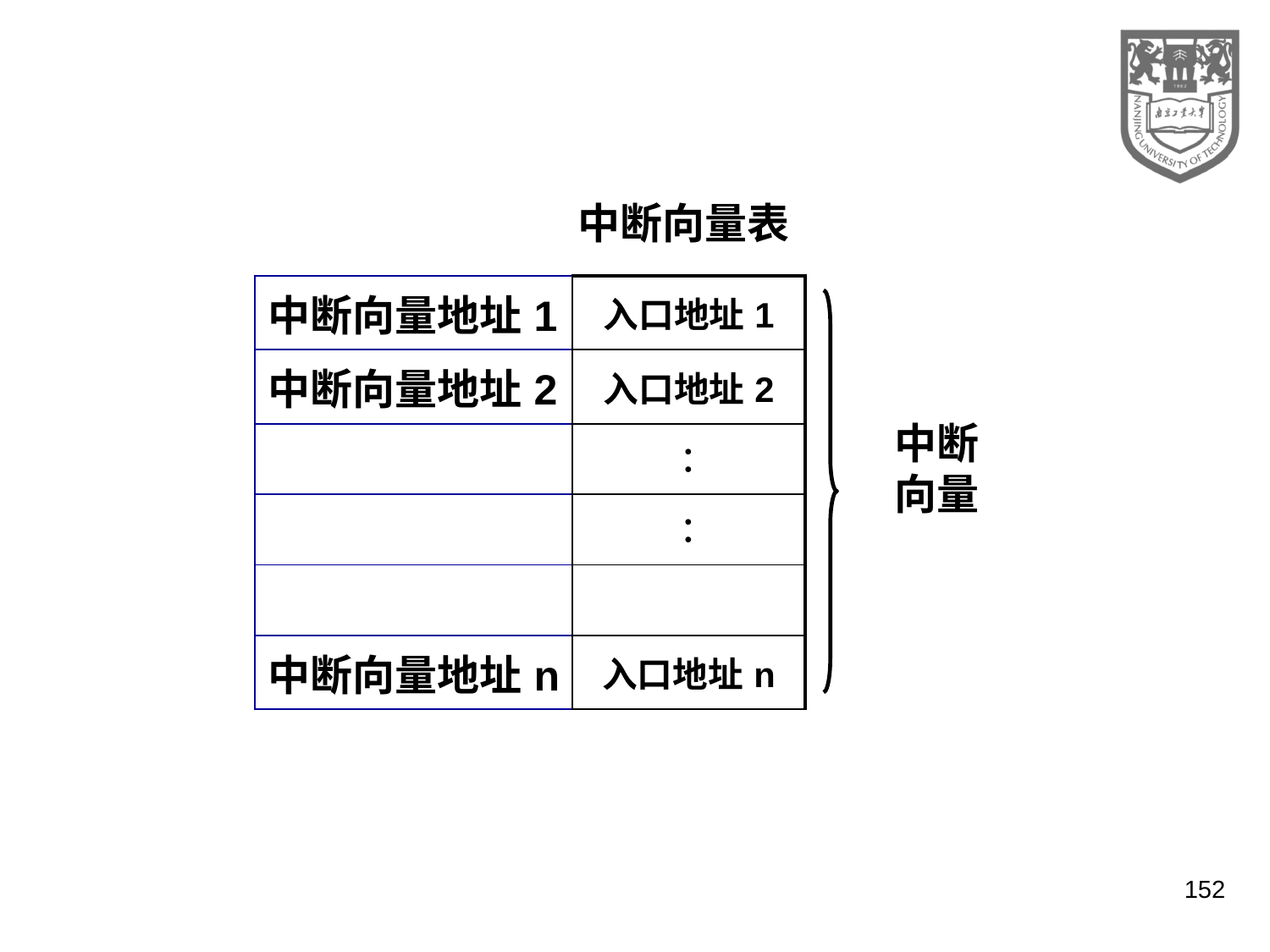

中断向量表
| 中断向量地址1 | 入口地址1 |
| --- | --- |
| 中断向量地址2 | 入口地址2 |
|  | ︰ |
|  | ︰ |
|  |  |
| 中断向量地址n | 入口地址n |

中断向量
152